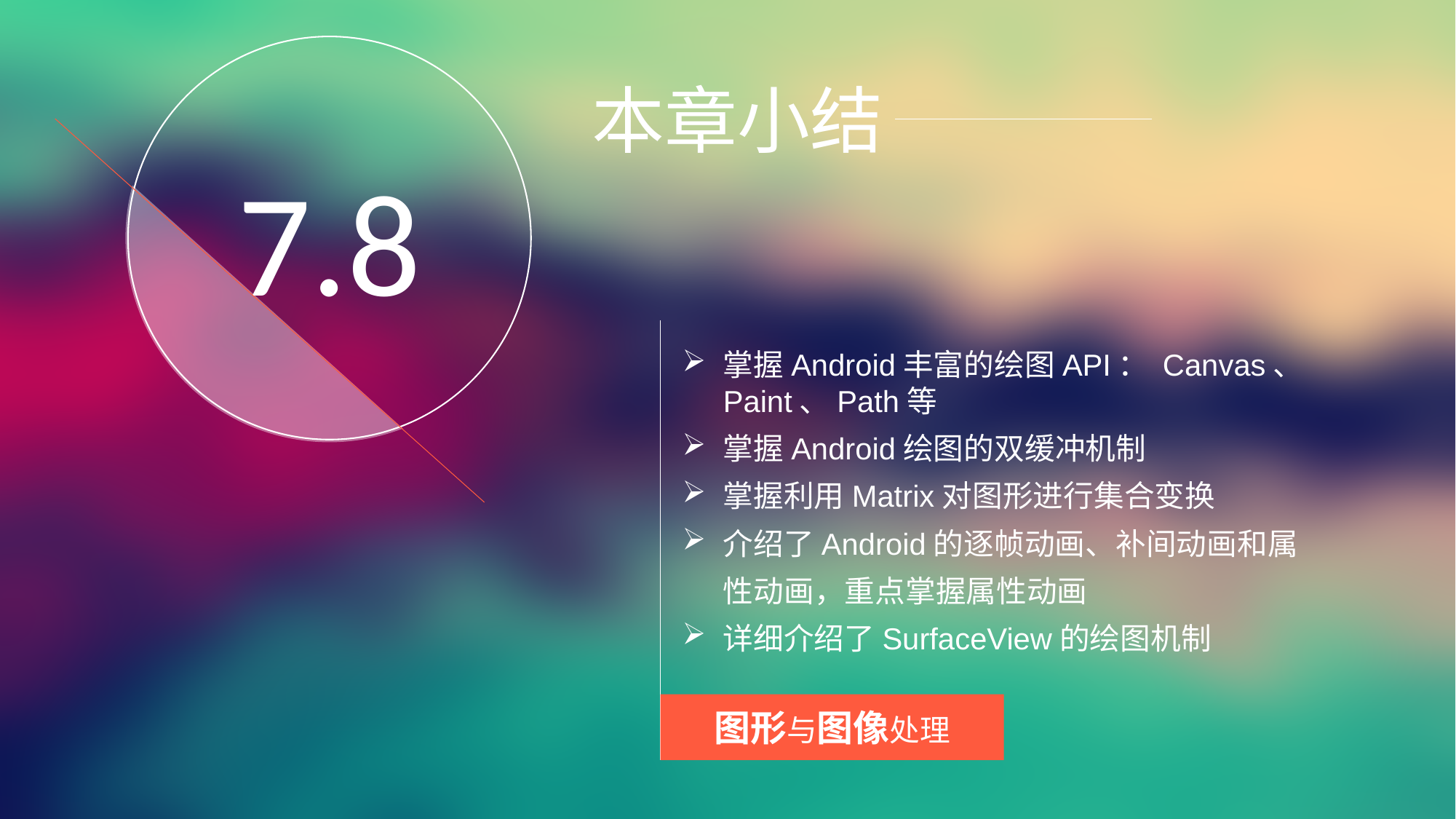

7.8
本章小结
掌握Android丰富的绘图API： Canvas、Paint、Path等
掌握Android绘图的双缓冲机制
掌握利用Matrix对图形进行集合变换
介绍了Android的逐帧动画、补间动画和属性动画，重点掌握属性动画
详细介绍了SurfaceView的绘图机制
图形与图像处理